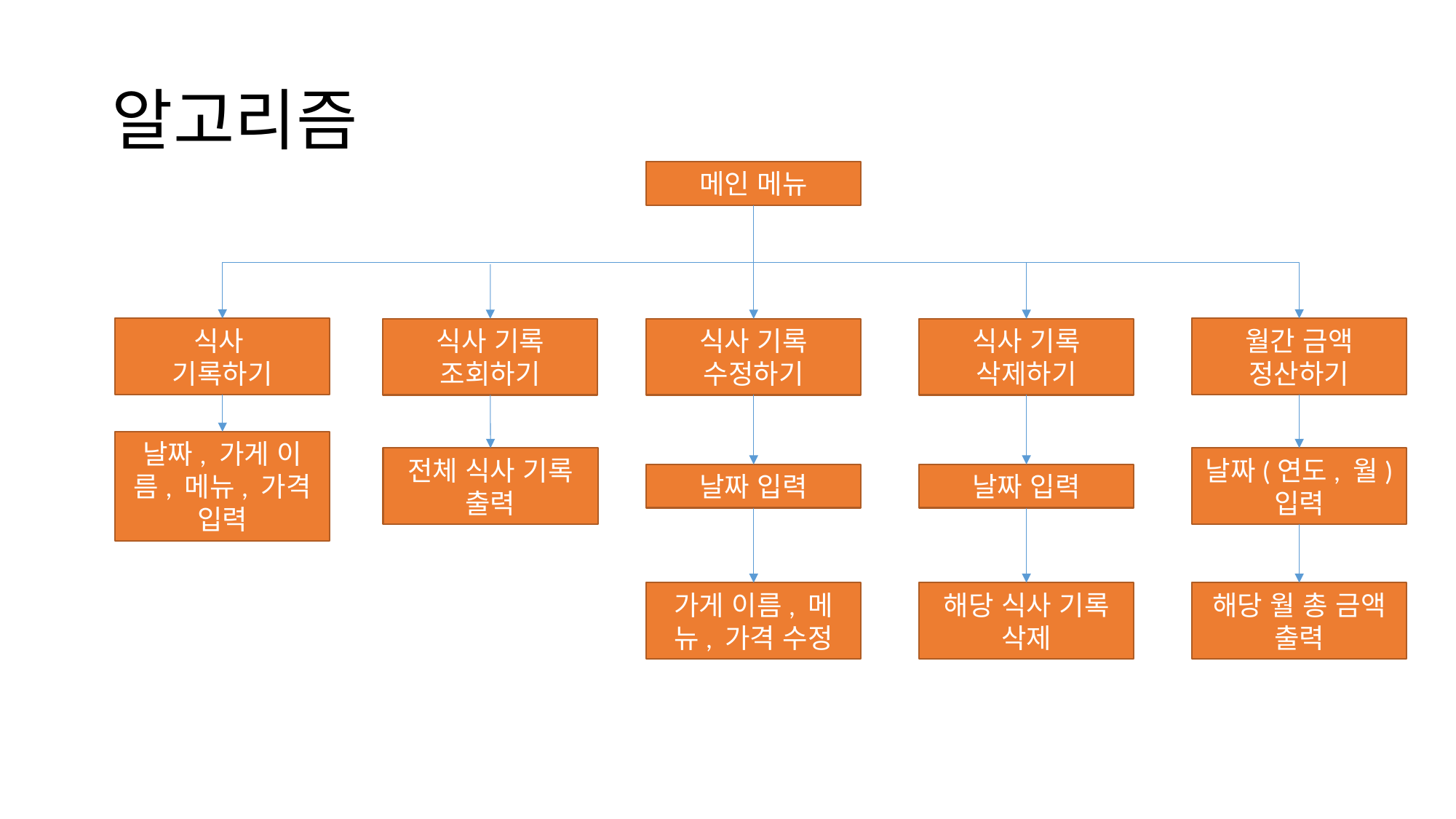

# 알고리즘
메인 메뉴
식사
기록하기
월간 금액 정산하기
식사 기록 삭제하기
식사 기록 조회하기
식사 기록 수정하기
날짜, 가게 이름, 메뉴, 가격 입력
전체 식사 기록 출력
날짜 입력
날짜 입력
날짜(연도, 월) 입력
가게 이름, 메뉴, 가격 수정
해당 식사 기록 삭제
해당 월 총 금액 출력